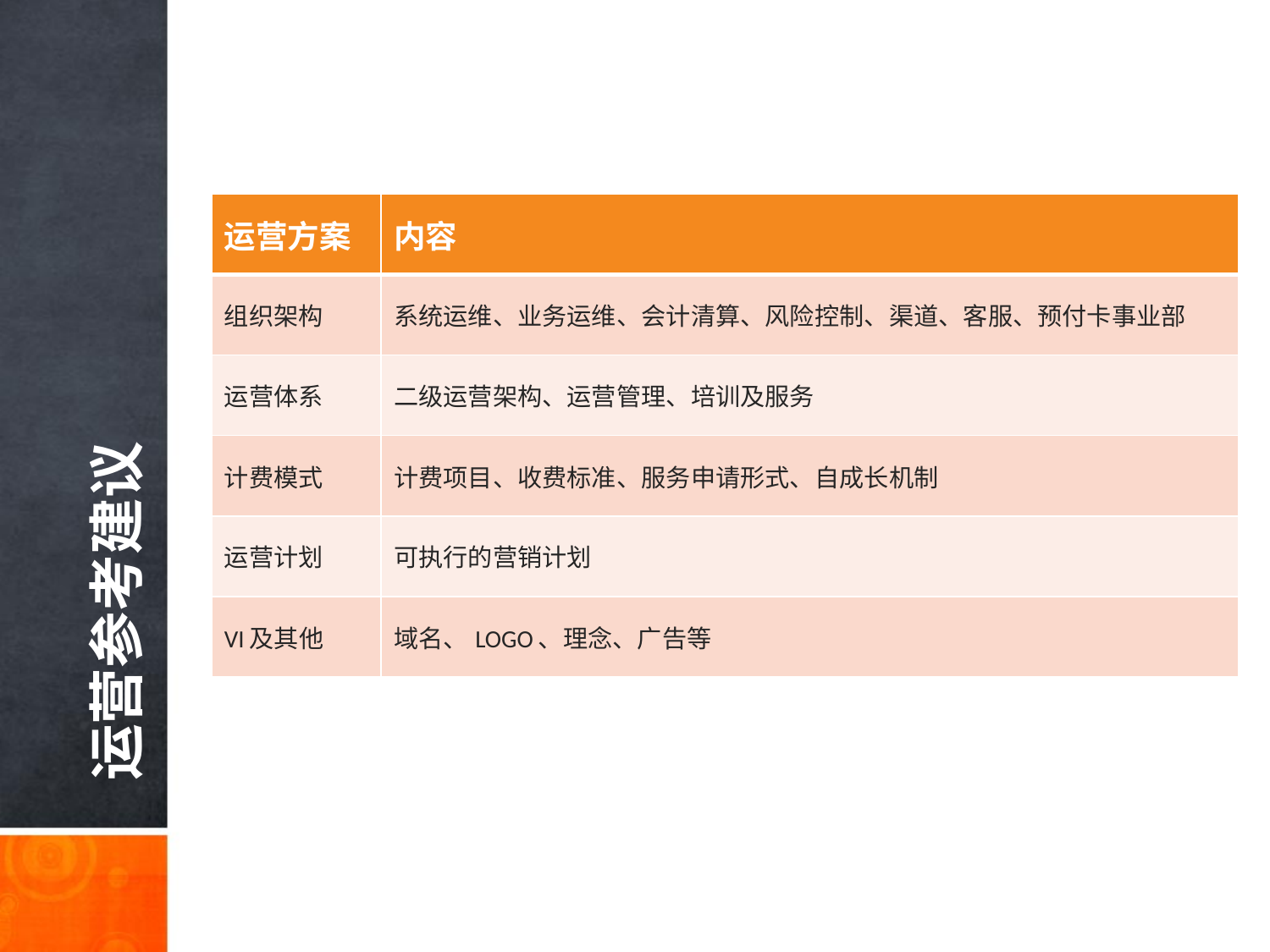

| 运营方案 | 内容 |
| --- | --- |
| 组织架构 | 系统运维、业务运维、会计清算、风险控制、渠道、客服、预付卡事业部 |
| 运营体系 | 二级运营架构、运营管理、培训及服务 |
| 计费模式 | 计费项目、收费标准、服务申请形式、自成长机制 |
| 运营计划 | 可执行的营销计划 |
| VI及其他 | 域名、LOGO、理念、广告等 |
运营参考建议